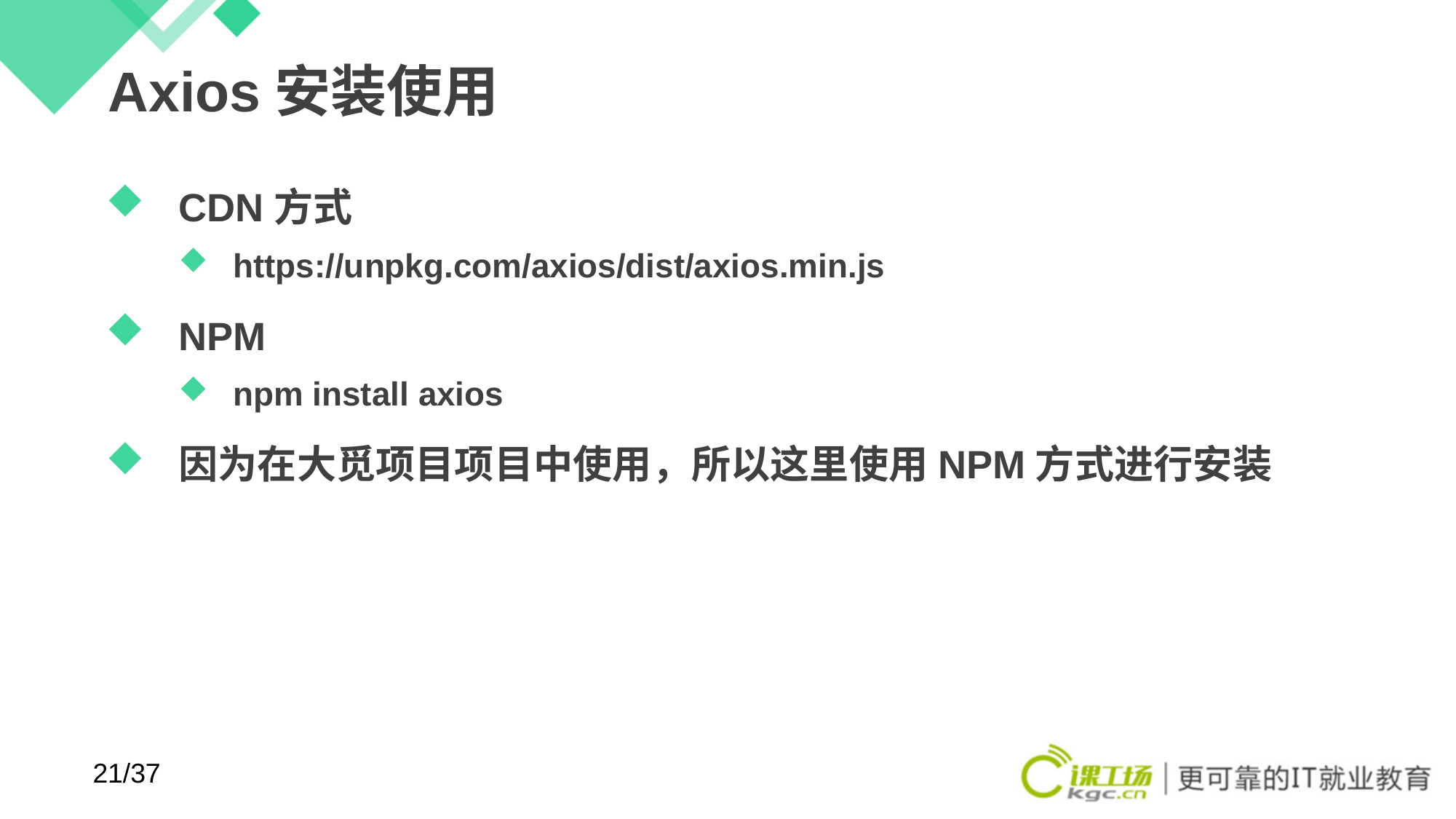

# Axios安装使用
CDN方式
https://unpkg.com/axios/dist/axios.min.js
NPM
npm install axios
因为在大觅项目项目中使用，所以这里使用NPM方式进行安装